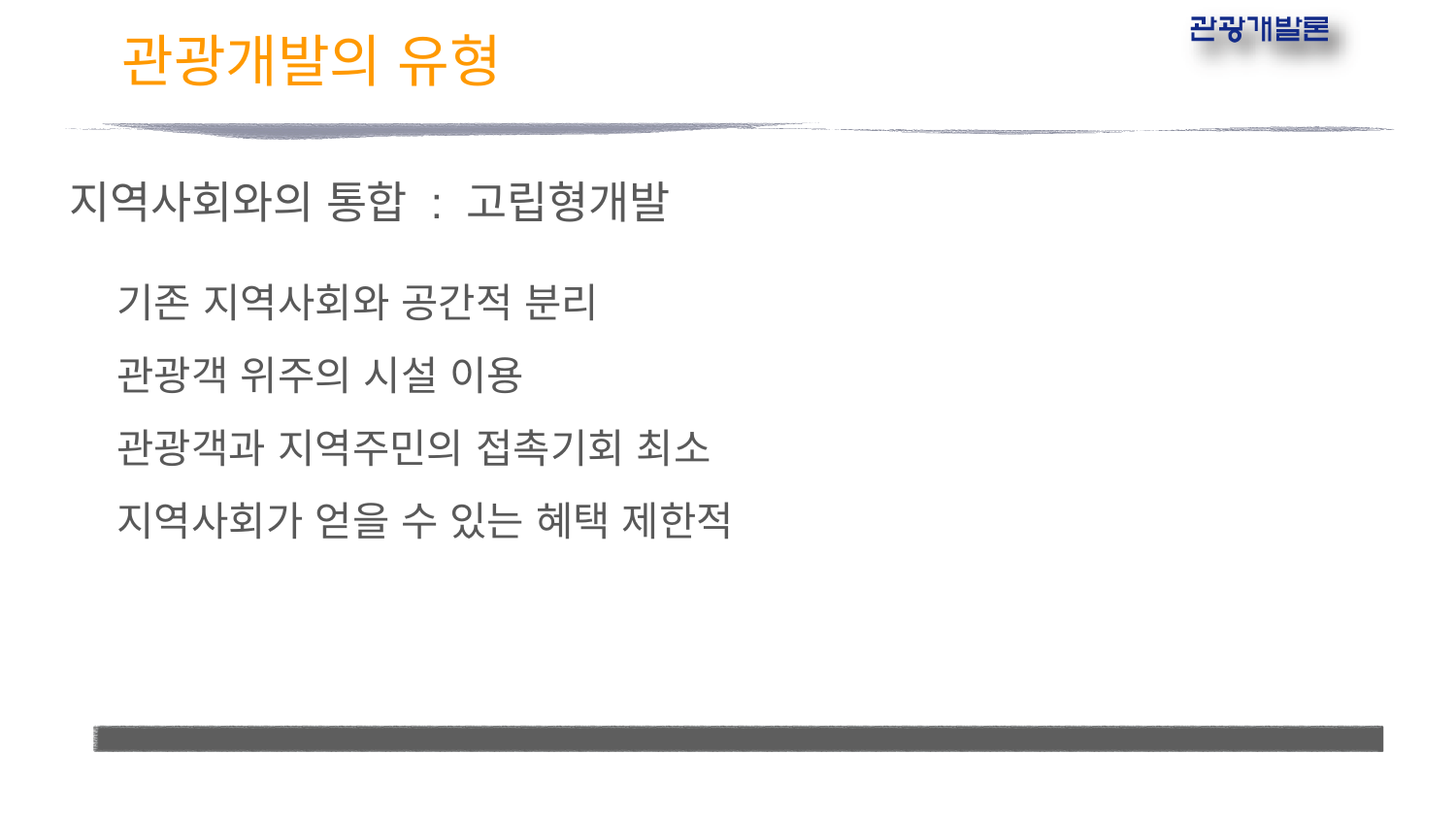

# 관광개발의 유형
지역사회와의 통합 : 고립형개발
기존 지역사회와 공간적 분리
관광객 위주의 시설 이용
관광객과 지역주민의 접촉기회 최소
지역사회가 얻을 수 있는 혜택 제한적